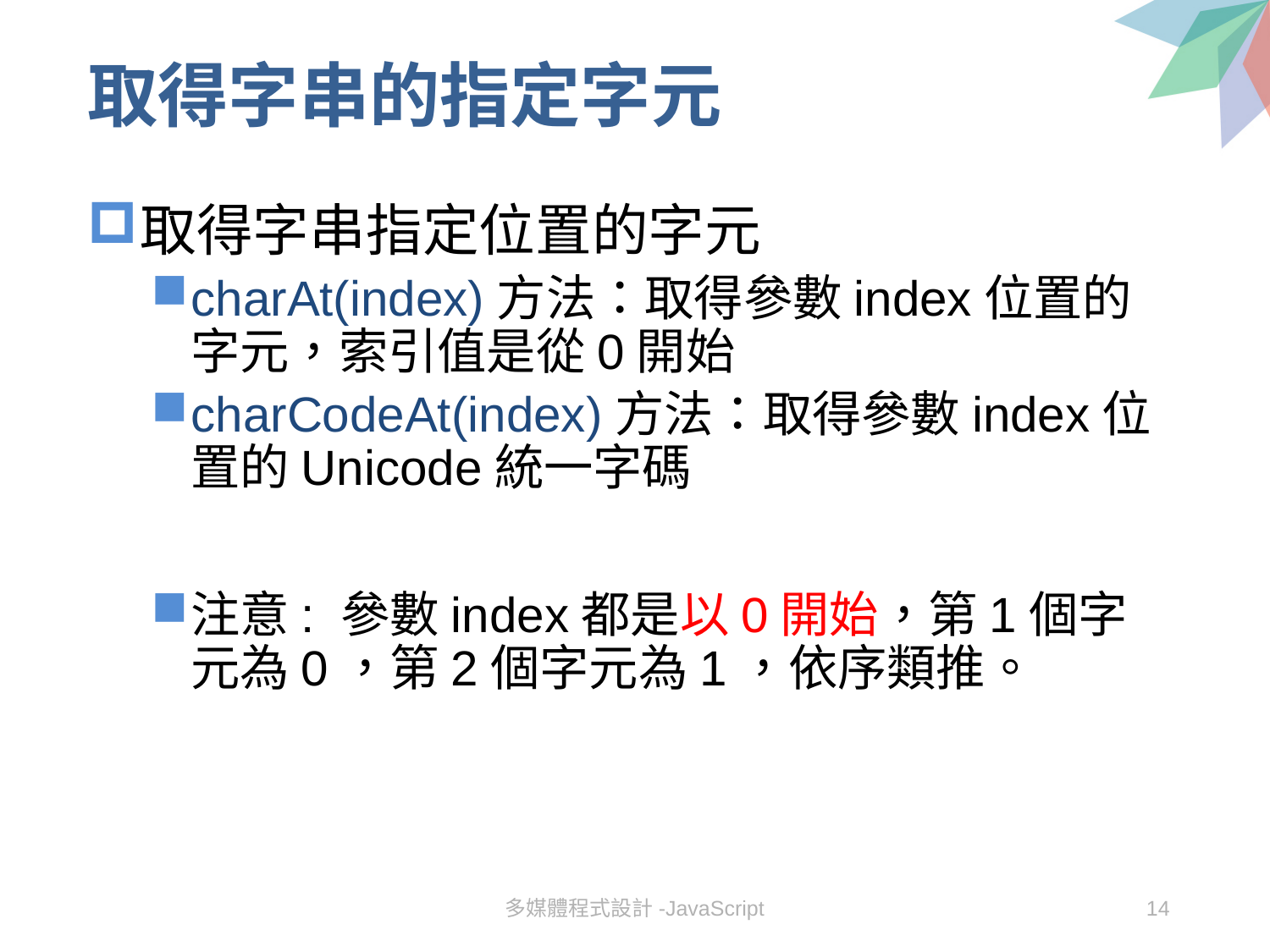

# 取得字串的指定字元
取得字串指定位置的字元
charAt(index)方法：取得參數index位置的字元，索引值是從0開始
charCodeAt(index)方法：取得參數index位置的Unicode統一字碼

注意: 參數index都是以0開始，第1個字元為0，第2個字元為1，依序類推。
多媒體程式設計-JavaScript
14